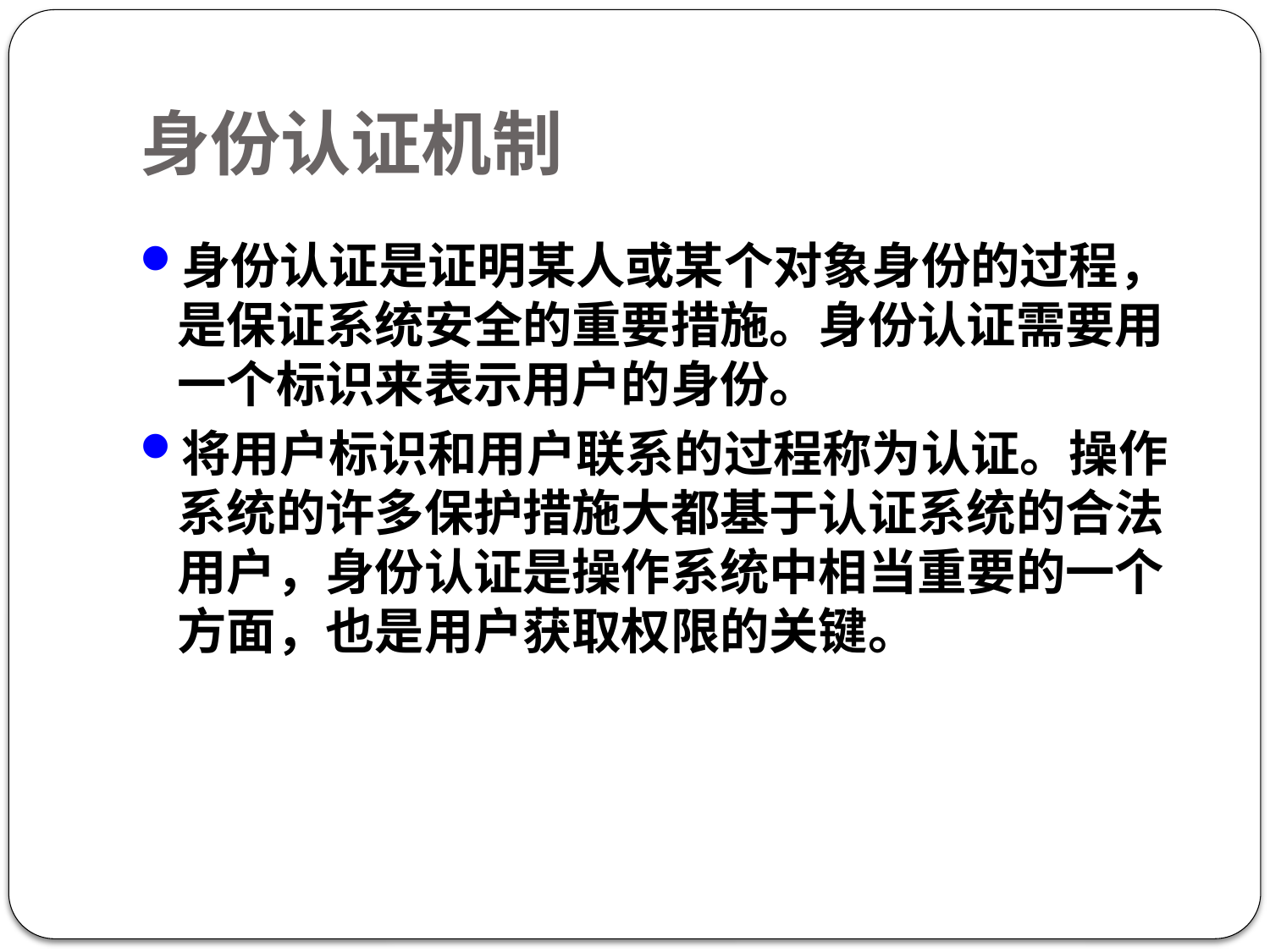

# 身份认证机制
身份认证是证明某人或某个对象身份的过程，是保证系统安全的重要措施。身份认证需要用一个标识来表示用户的身份。
将用户标识和用户联系的过程称为认证。操作系统的许多保护措施大都基于认证系统的合法用户，身份认证是操作系统中相当重要的一个方面，也是用户获取权限的关键。